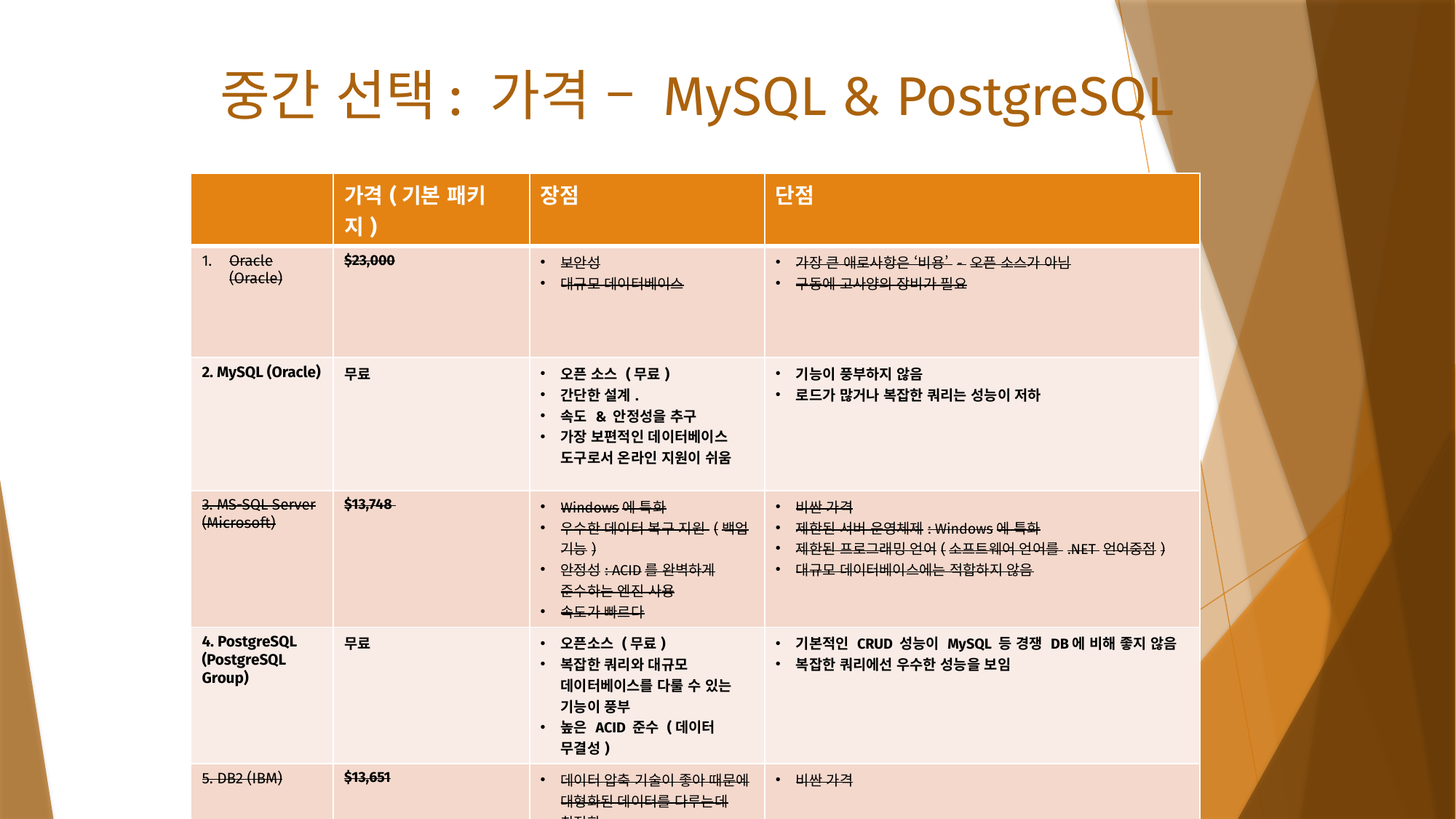

# 중간 선택: 가격 – MySQL & PostgreSQL
|  | 가격(기본 패키지) | 장점 | 단점 |
| --- | --- | --- | --- |
| Oracle (Oracle) | $23,000 | 보안성 대규모 데이터베이스 | 가장 큰 애로사항은 ‘비용’ - 오픈 소스가 아님 구동에 고사양의 장비가 필요 |
| 2. MySQL (Oracle) | 무료 | 오픈 소스 (무료) 간단한 설계. 속도 & 안정성을 추구 가장 보편적인 데이터베이스 도구로서 온라인 지원이 쉬움 | 기능이 풍부하지 않음 로드가 많거나 복잡한 쿼리는 성능이 저하 |
| 3. MS-SQL Server (Microsoft) | $13,748 | Windows에 특화 우수한 데이터 복구 지원 (백업 기능) 안정성: ACID를 완벽하게 준수하는 엔진 사용 속도가 빠르다 | 비싼 가격 제한된 서버 운영체제: Windows에 특화 제한된 프로그래밍 언어(소프트웨어 언어를 .NET 언어중점) 대규모 데이터베이스에는 적합하지 않음 |
| 4. PostgreSQL (PostgreSQL Group) | 무료 | 오픈소스 (무료) 복잡한 쿼리와 대규모 데이터베이스를 다룰 수 있는 기능이 풍부 높은 ACID 준수 (데이터 무결성) | 기본적인 CRUD 성능이 MySQL 등 경쟁 DB에 비해 좋지 않음 복잡한 쿼리에선 우수한 성능을 보임 |
| 5. DB2 (IBM) | $13,651 | 데이터 압축 기술이 좋아 때문에 대형화된 데이터를 다루는데 최적화 AI 기능 | 비싼 가격 |